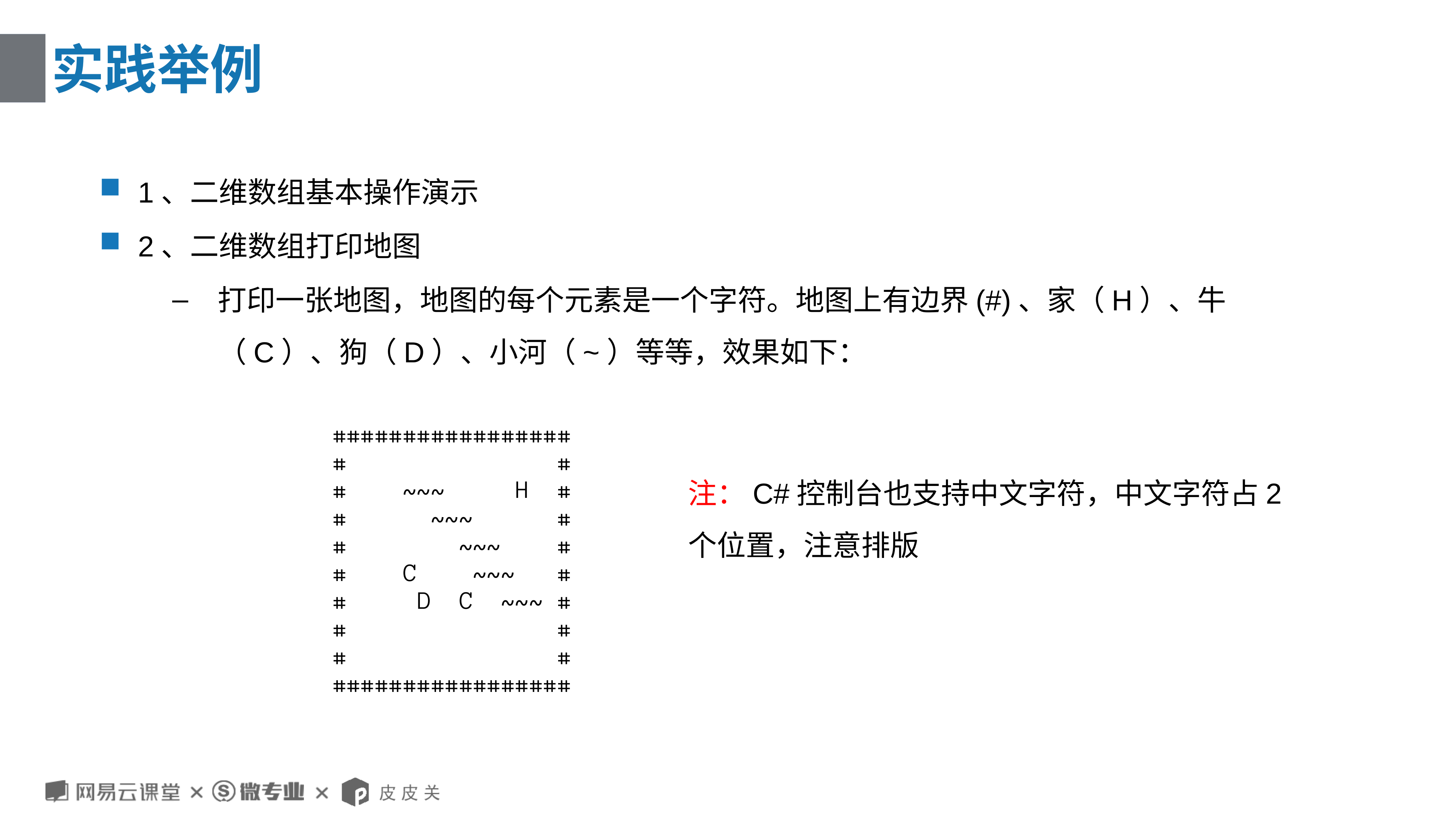

# 实践举例
1、二维数组基本操作演示
2、二维数组打印地图
打印一张地图，地图的每个元素是一个字符。地图上有边界(#)、家（H）、牛（C）、狗（D）、小河（~）等等，效果如下：
#################
#               #
#    ~~~     H  #
#      ~~~      #
#        ~~~    #
#    C    ~~~   #
#     D  C  ~~~ #
#               #
#               #
#################
注：C#控制台也支持中文字符，中文字符占2个位置，注意排版